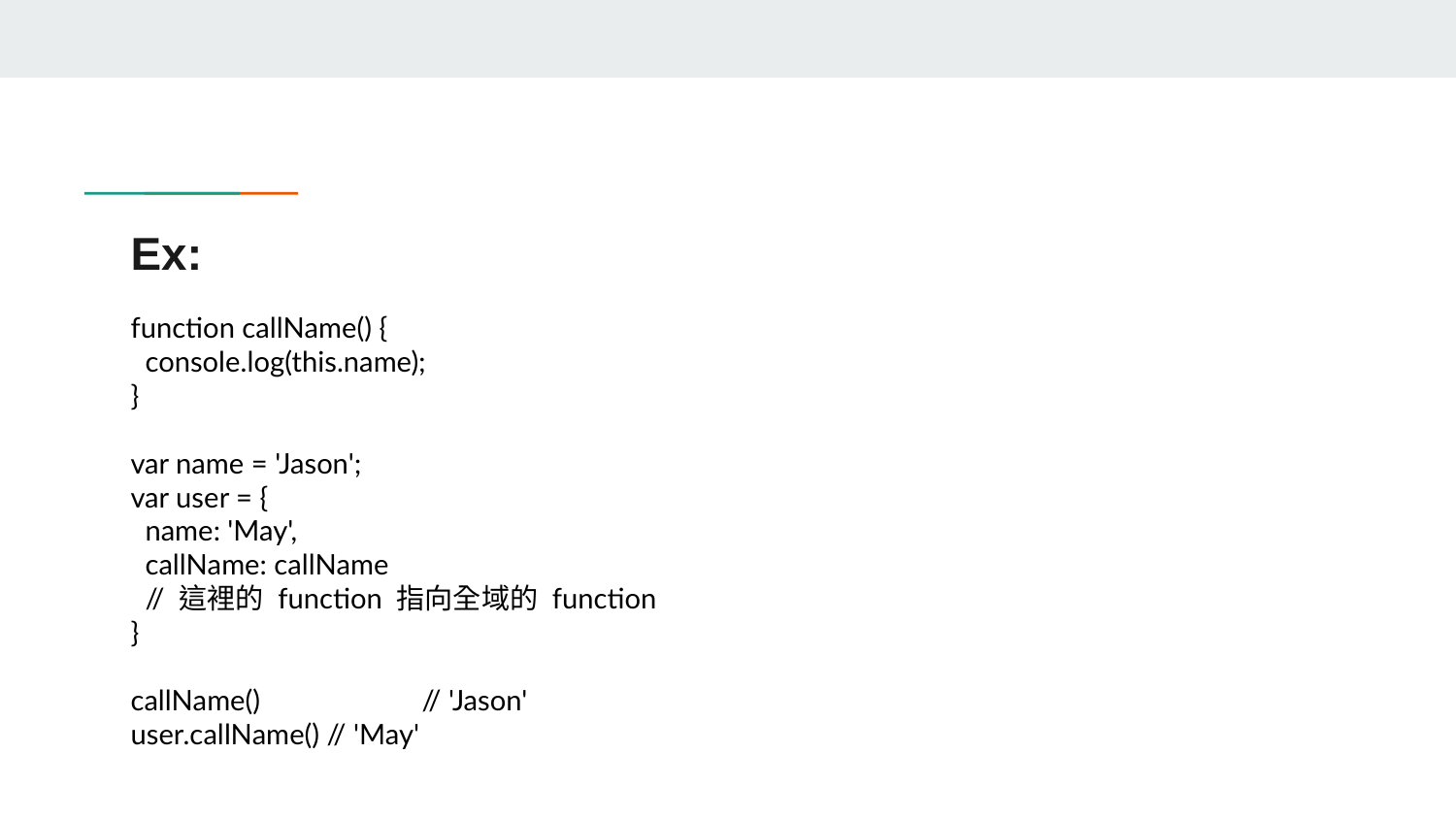

# Ex:
function callName() {
  console.log(this.name);
}

var name = 'Jason';
var user = {
  name: 'May',
  callName: callName
  // 這裡的 function 指向全域的 function
}

callName()    	// 'Jason'
user.callName() // 'May'